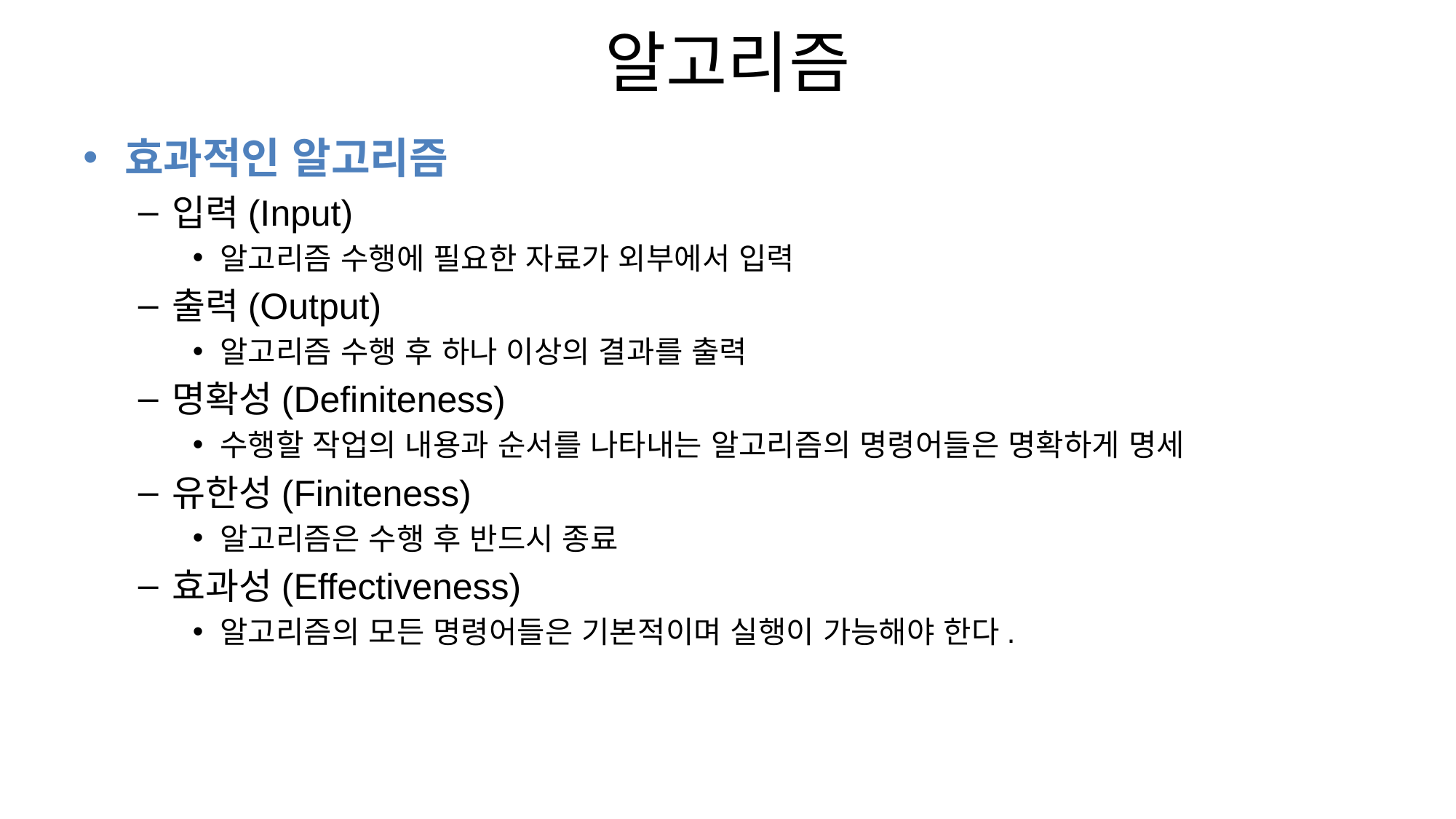

# 알고리즘
효과적인 알고리즘
입력(Input)
알고리즘 수행에 필요한 자료가 외부에서 입력
출력(Output)
알고리즘 수행 후 하나 이상의 결과를 출력
명확성(Definiteness)
수행할 작업의 내용과 순서를 나타내는 알고리즘의 명령어들은 명확하게 명세
유한성(Finiteness)
알고리즘은 수행 후 반드시 종료
효과성(Effectiveness)
알고리즘의 모든 명령어들은 기본적이며 실행이 가능해야 한다.